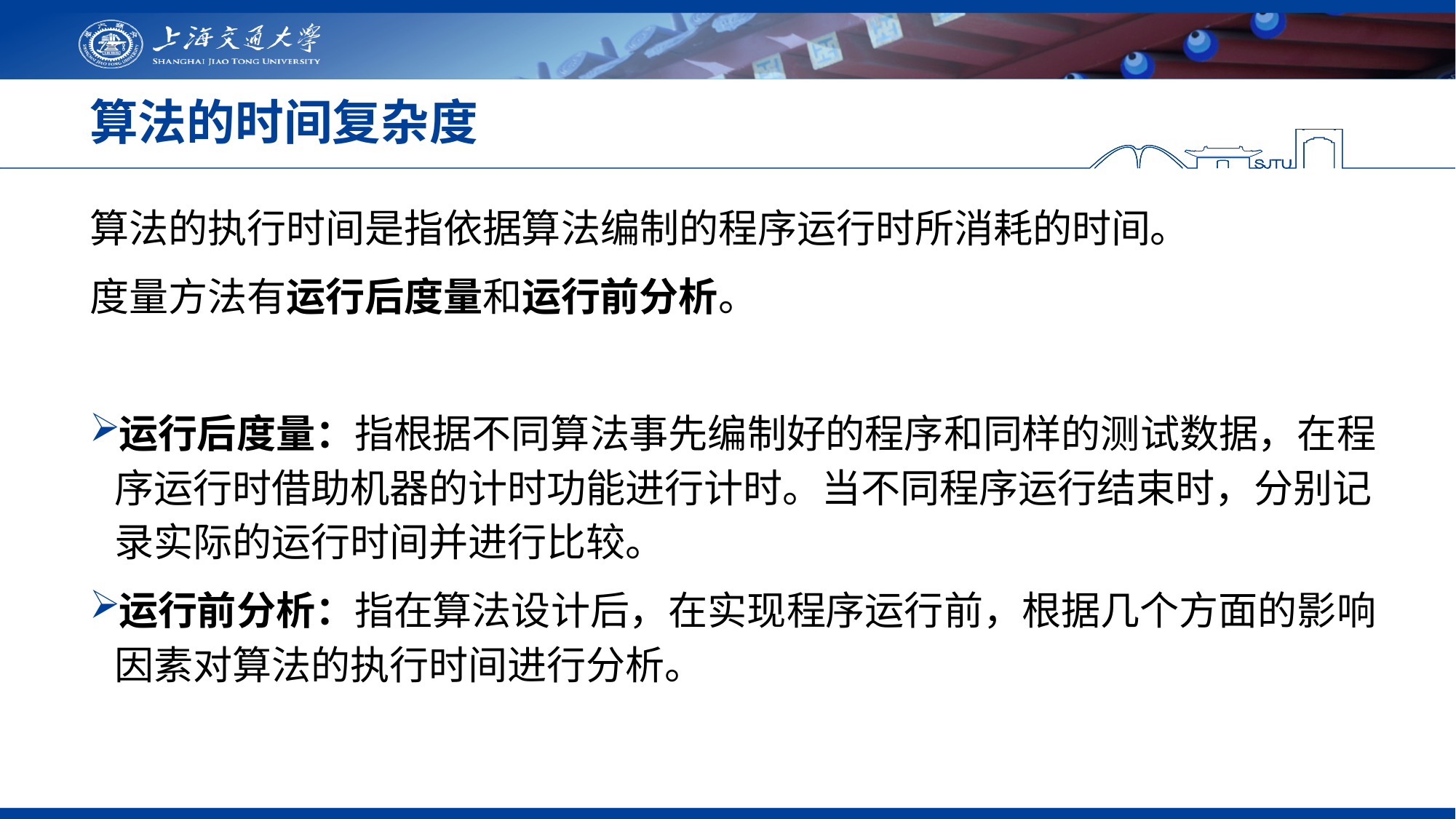

# 算法的时间复杂度
算法的执行时间是指依据算法编制的程序运行时所消耗的时间。
度量方法有运行后度量和运行前分析。

运行后度量：指根据不同算法事先编制好的程序和同样的测试数据，在程序运行时借助机器的计时功能进行计时。当不同程序运行结束时，分别记录实际的运行时间并进行比较。
运行前分析：指在算法设计后，在实现程序运行前，根据几个方面的影响因素对算法的执行时间进行分析。